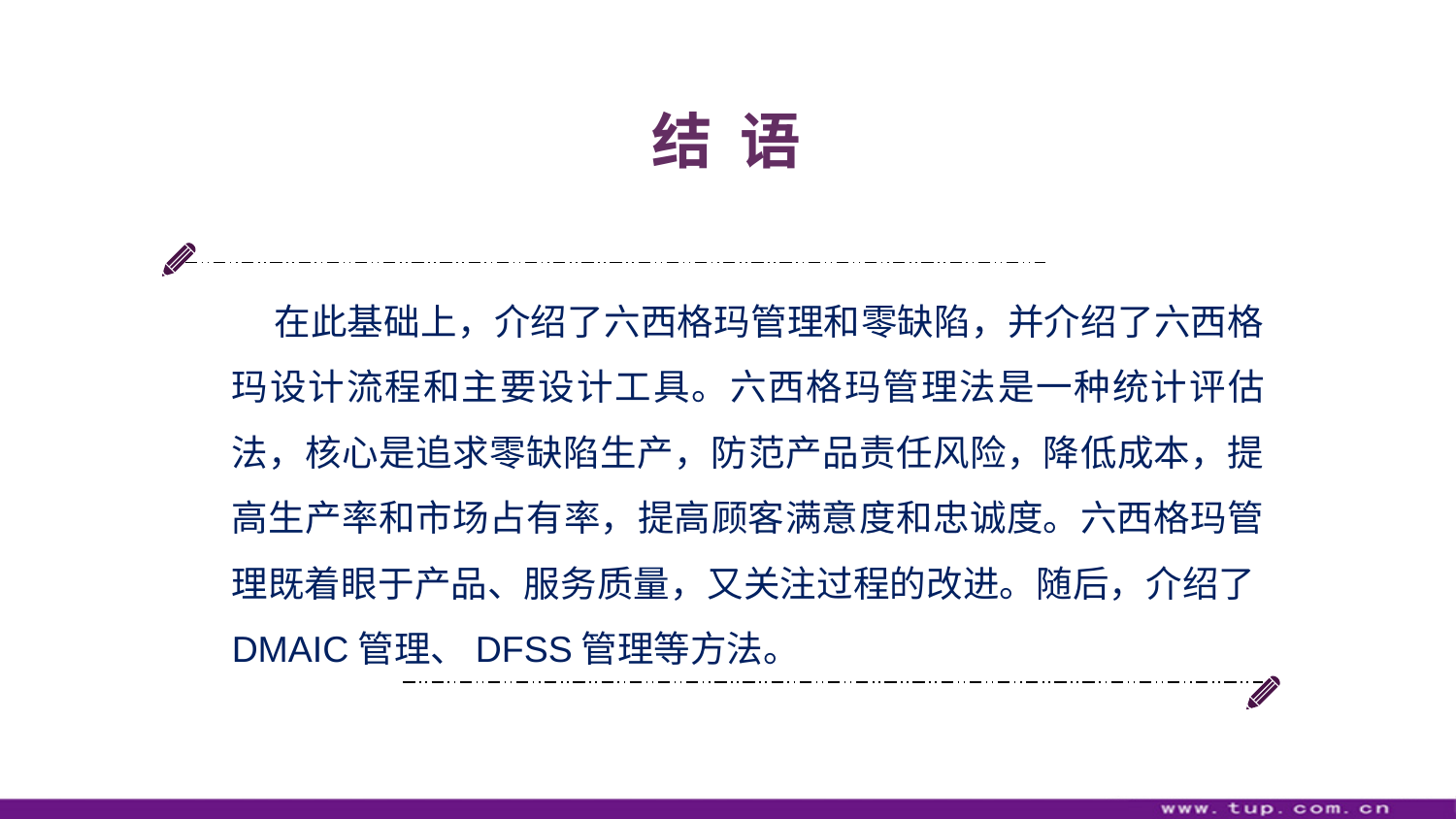

结  语

在此基础上，介绍了六西格玛管理和零缺陷，并介绍了六西格玛设计流程和主要设计工具。六西格玛管理法是一种统计评估法，核心是追求零缺陷生产，防范产品责任风险，降低成本，提高生产率和市场占有率，提高顾客满意度和忠诚度。六西格玛管理既着眼于产品、服务质量，又关注过程的改进。随后，介绍了DMAIC管理、DFSS管理等方法。